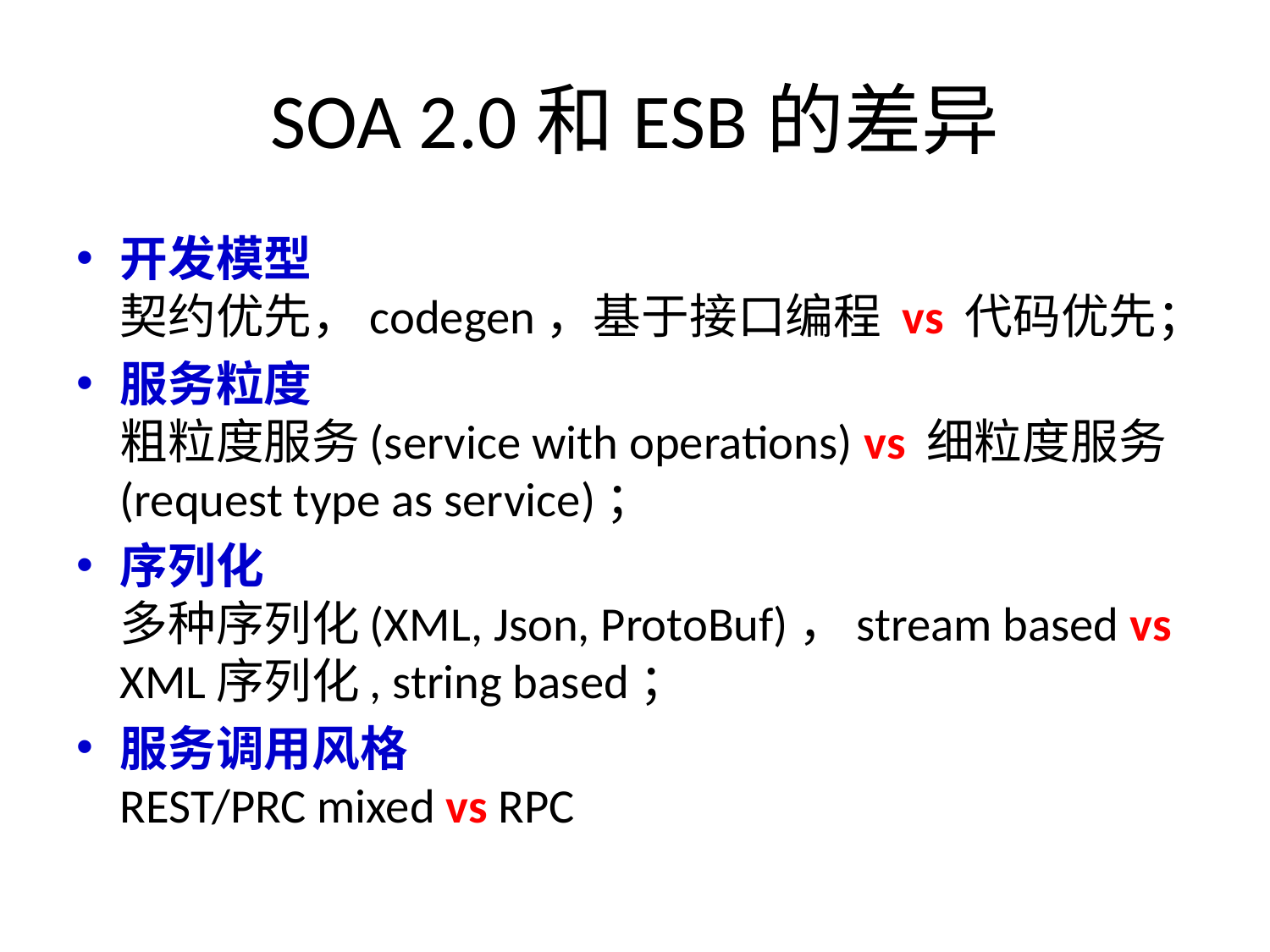

# SOA 2.0和ESB的差异
开发模型
契约优先，codegen，基于接口编程 vs 代码优先；
服务粒度
粗粒度服务(service with operations) vs 细粒度服务(request type as service)；
序列化
多种序列化(XML, Json, ProtoBuf)，stream based vs XML序列化, string based；
服务调用风格
REST/PRC mixed vs RPC